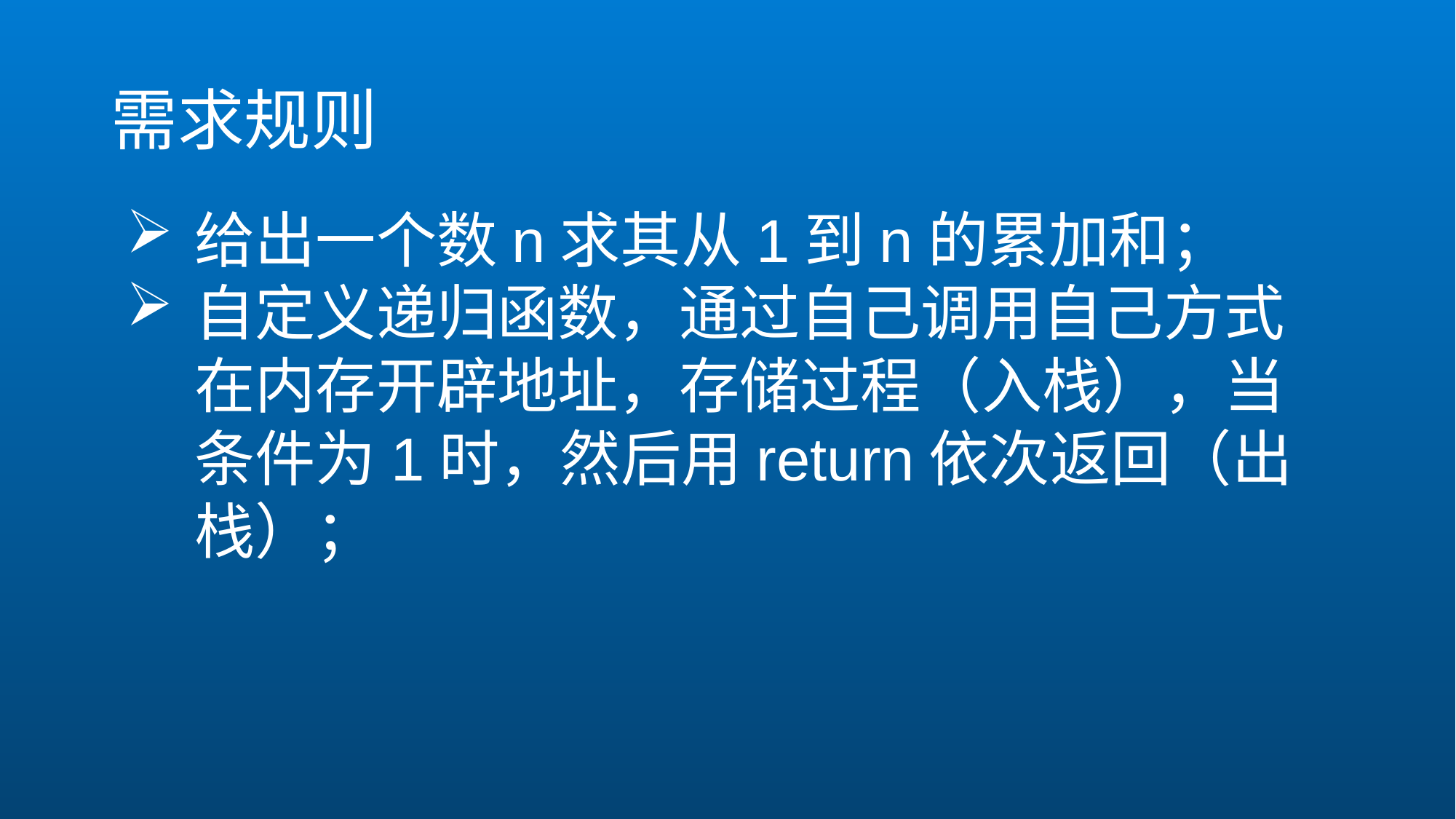

# 需求规则
给出一个数n求其从1到n的累加和；
自定义递归函数，通过自己调用自己方式在内存开辟地址，存储过程（入栈），当条件为1时，然后用return依次返回（出栈）；